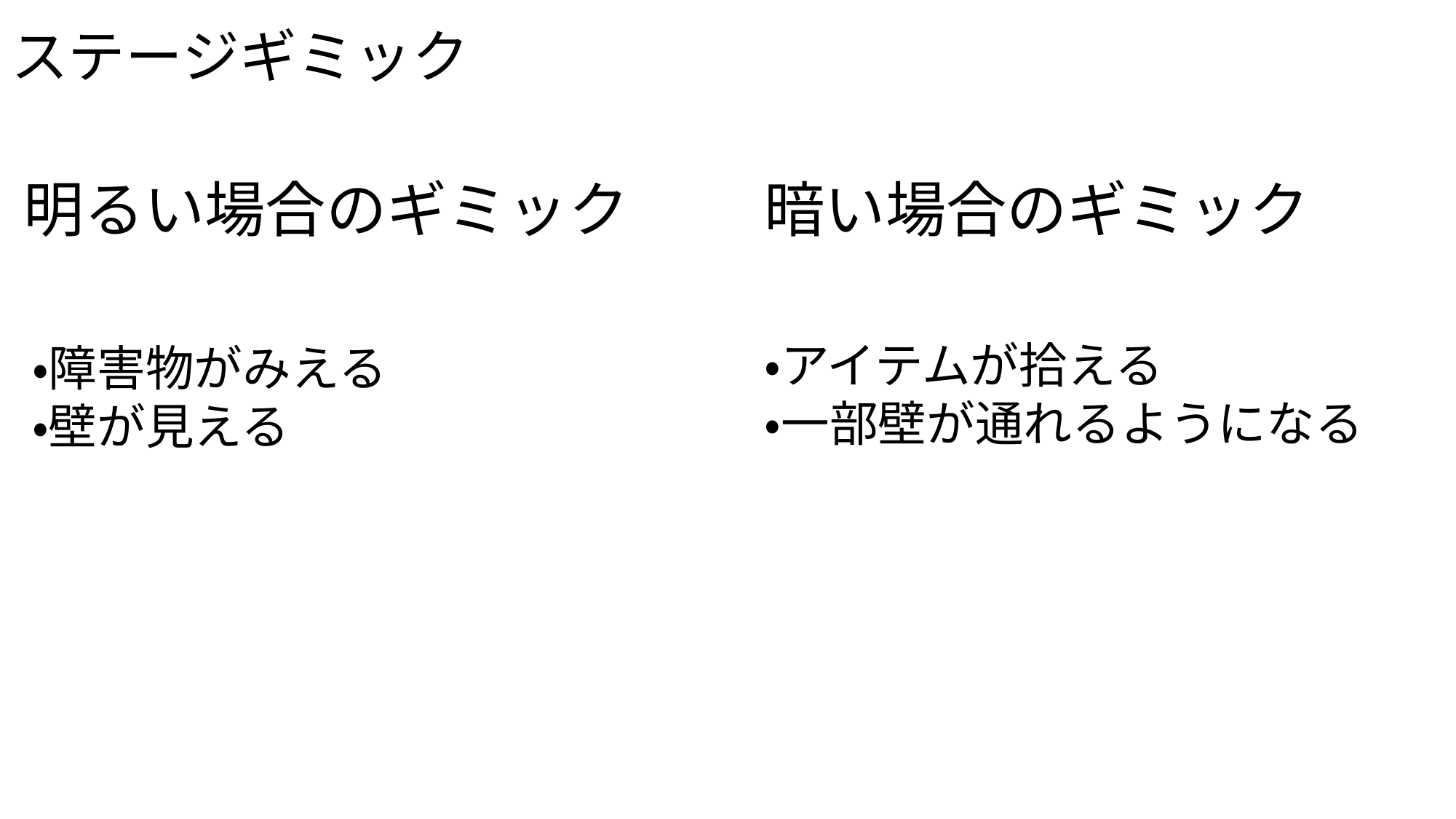

# ステージギミック
明るい場合のギミック
暗い場合のギミック
・アイテムが拾える
・一部壁が通れるようになる

・障害物がみえる
・壁が見える